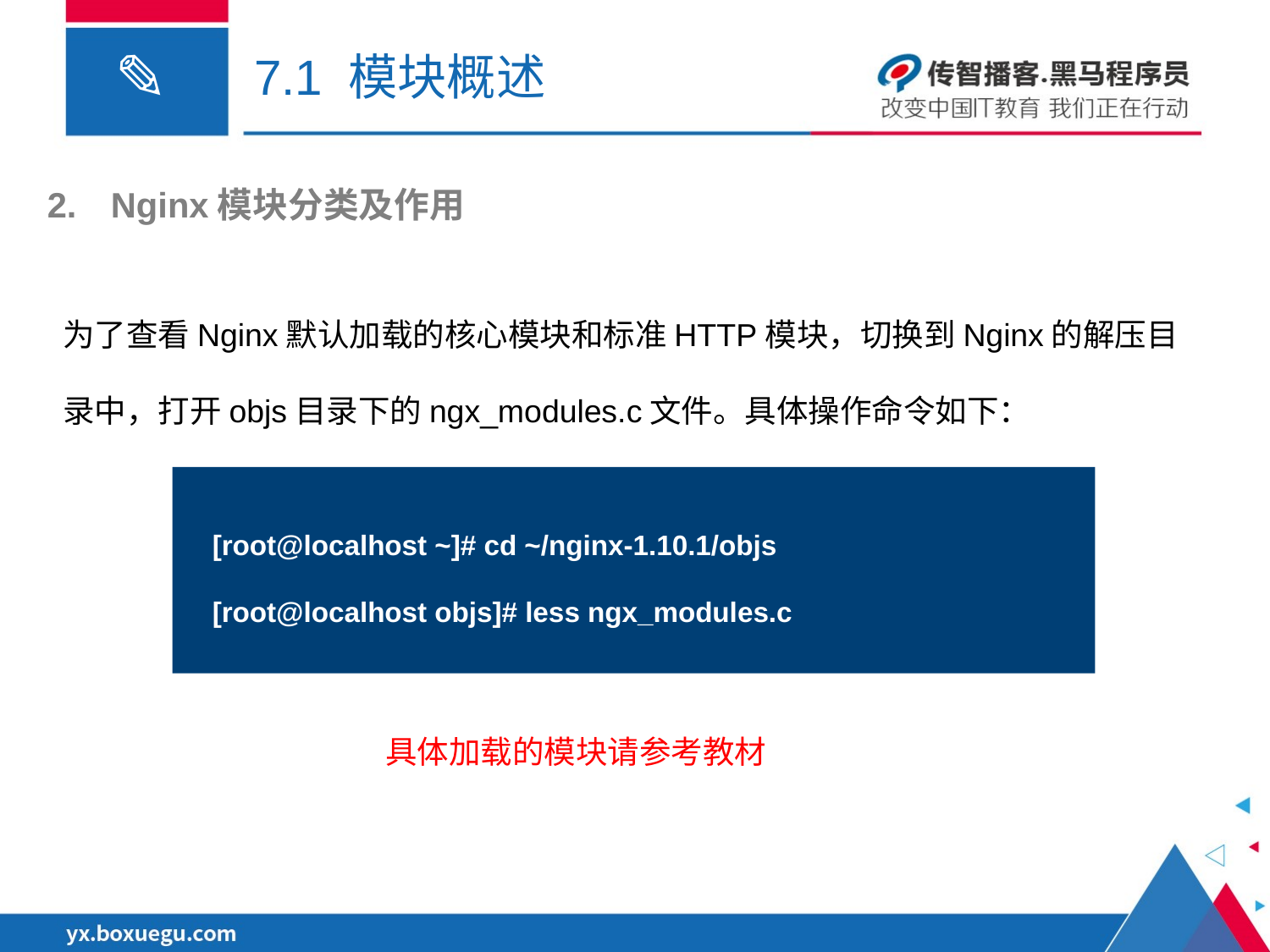

# 7.1 模块概述
Nginx模块分类及作用
为了查看Nginx默认加载的核心模块和标准HTTP模块，切换到Nginx的解压目录中，打开objs目录下的ngx_modules.c文件。具体操作命令如下：

[root@localhost ~]# cd ~/nginx-1.10.1/objs
[root@localhost objs]# less ngx_modules.c
具体加载的模块请参考教材